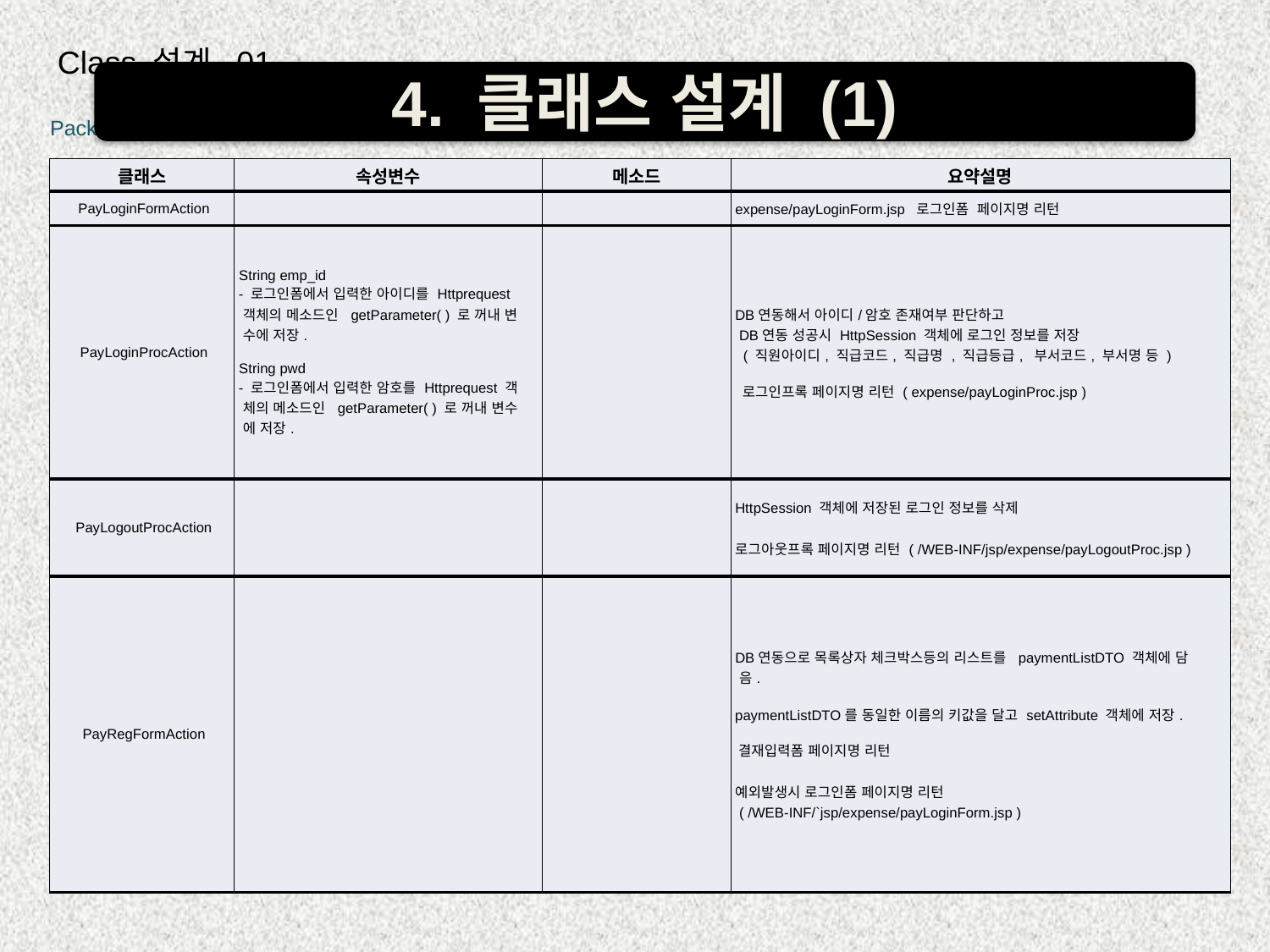

Class 설계_01
4. 클래스 설계 (1)
Package: expense.logic
| 클래스 | 속성변수 | 메소드 | 요약설명 |
| --- | --- | --- | --- |
| PayLoginFormAction |  |  | expense/payLoginForm.jsp 로그인폼 페이지명 리턴 |
| PayLoginProcAction | String emp\_id - 로그인폼에서 입력한 아이디를 Httprequest 객체의 메소드인 getParameter( ) 로 꺼내 변 수에 저장. String pwd - 로그인폼에서 입력한 암호를 Httprequest 객 체의 메소드인 getParameter( ) 로 꺼내 변수 에 저장. |  | DB연동해서 아이디/암호 존재여부 판단하고 DB연동 성공시 HttpSession 객체에 로그인 정보를 저장 ( 직원아이디, 직급코드, 직급명 , 직급등급, 부서코드, 부서명 등 ) 로그인프록 페이지명 리턴 ( expense/payLoginProc.jsp ) |
| PayLogoutProcAction |  |  | HttpSession 객체에 저장된 로그인 정보를 삭제 로그아웃프록 페이지명 리턴 ( /WEB-INF/jsp/expense/payLogoutProc.jsp ) |
| PayRegFormAction |  |  | DB연동으로 목록상자 체크박스등의 리스트를 paymentListDTO 객체에 담 음. paymentListDTO를 동일한 이름의 키값을 달고 setAttribute 객체에 저장. 결재입력폼 페이지명 리턴 예외발생시 로그인폼 페이지명 리턴 ( /WEB-INF/`jsp/expense/payLoginForm.jsp ) |